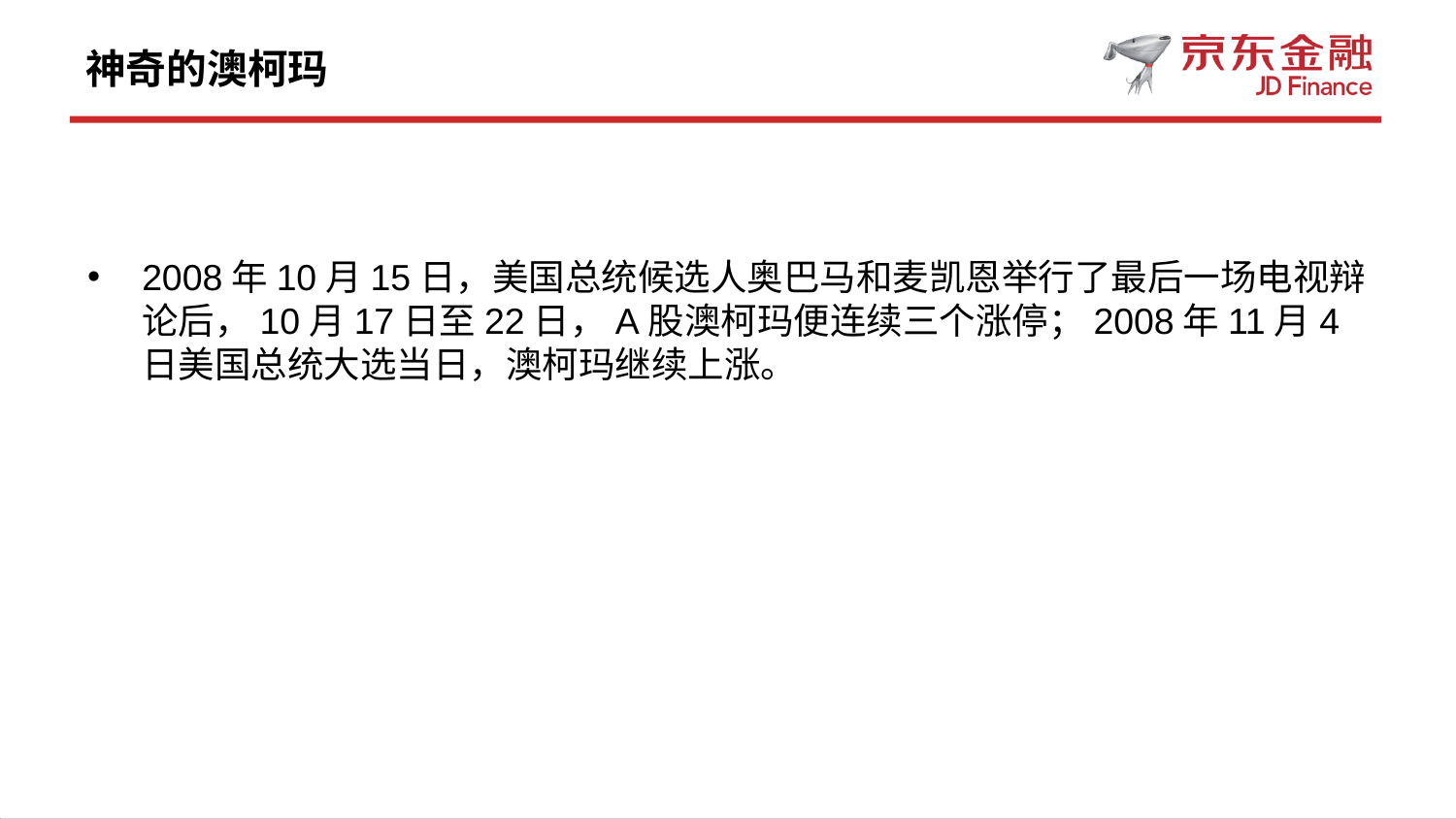

# 神奇的澳柯玛
2008年10月15日，美国总统候选人奥巴马和麦凯恩举行了最后一场电视辩论后，10月17日至22日，A股澳柯玛便连续三个涨停；2008年11月4日美国总统大选当日，澳柯玛继续上涨。